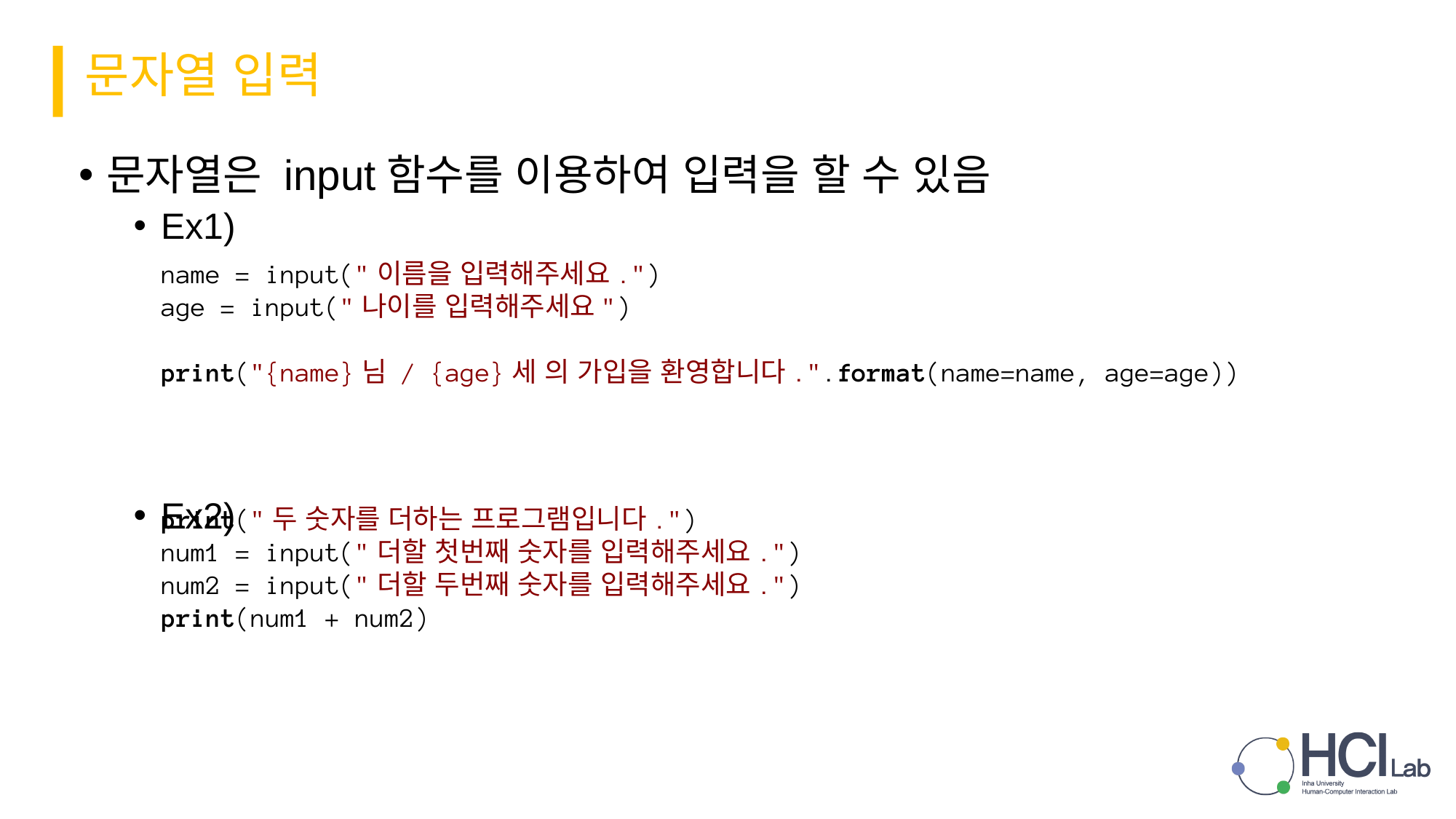

문자열 입력
문자열은 input함수를 이용하여 입력을 할 수 있음
Ex1)

Ex2)
name = input("이름을 입력해주세요.")
age = input("나이를 입력해주세요")

print("{name}님 / {age}세 의 가입을 환영합니다.".format(name=name, age=age))
print("두 숫자를 더하는 프로그램입니다.")
num1 = input("더할 첫번째 숫자를 입력해주세요.") num2 = input("더할 두번째 숫자를 입력해주세요.") print(num1 + num2)